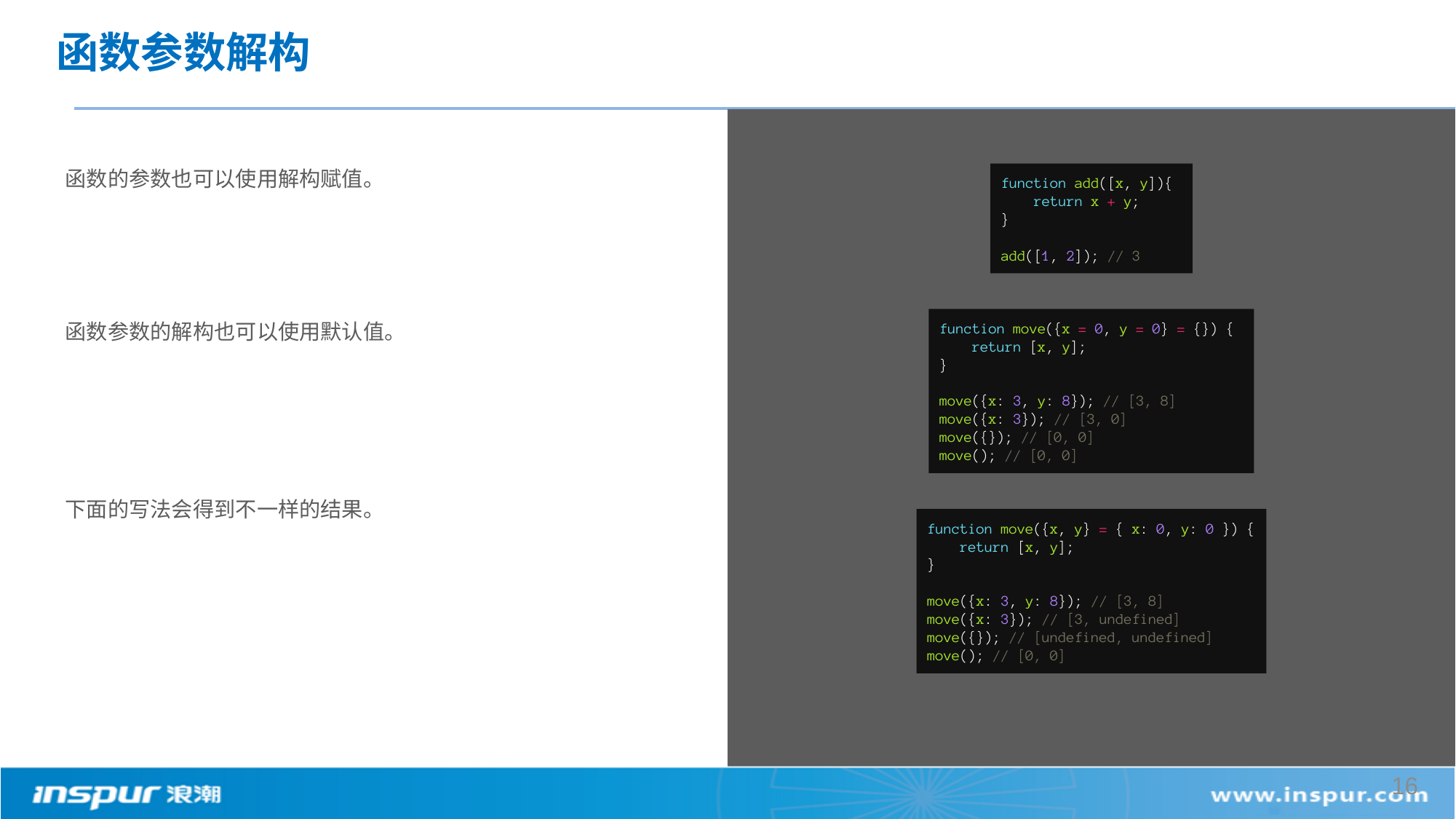

# 函数参数解构

函数的参数也可以使用解构赋值。

函数参数的解构也可以使用默认值。

下面的写法会得到不一样的结果。

function add([x, y]){
    return x + y;
}

add([1, 2]); // 3
function move({x = 0, y = 0} = {}) {
    return [x, y];
}

move({x: 3, y: 8}); // [3, 8]
move({x: 3}); // [3, 0]
move({}); // [0, 0]
move(); // [0, 0]
function move({x, y} = { x: 0, y: 0 }) {
    return [x, y];
}

move({x: 3, y: 8}); // [3, 8]
move({x: 3}); // [3, undefined]
move({}); // [undefined, undefined]
move(); // [0, 0]
16